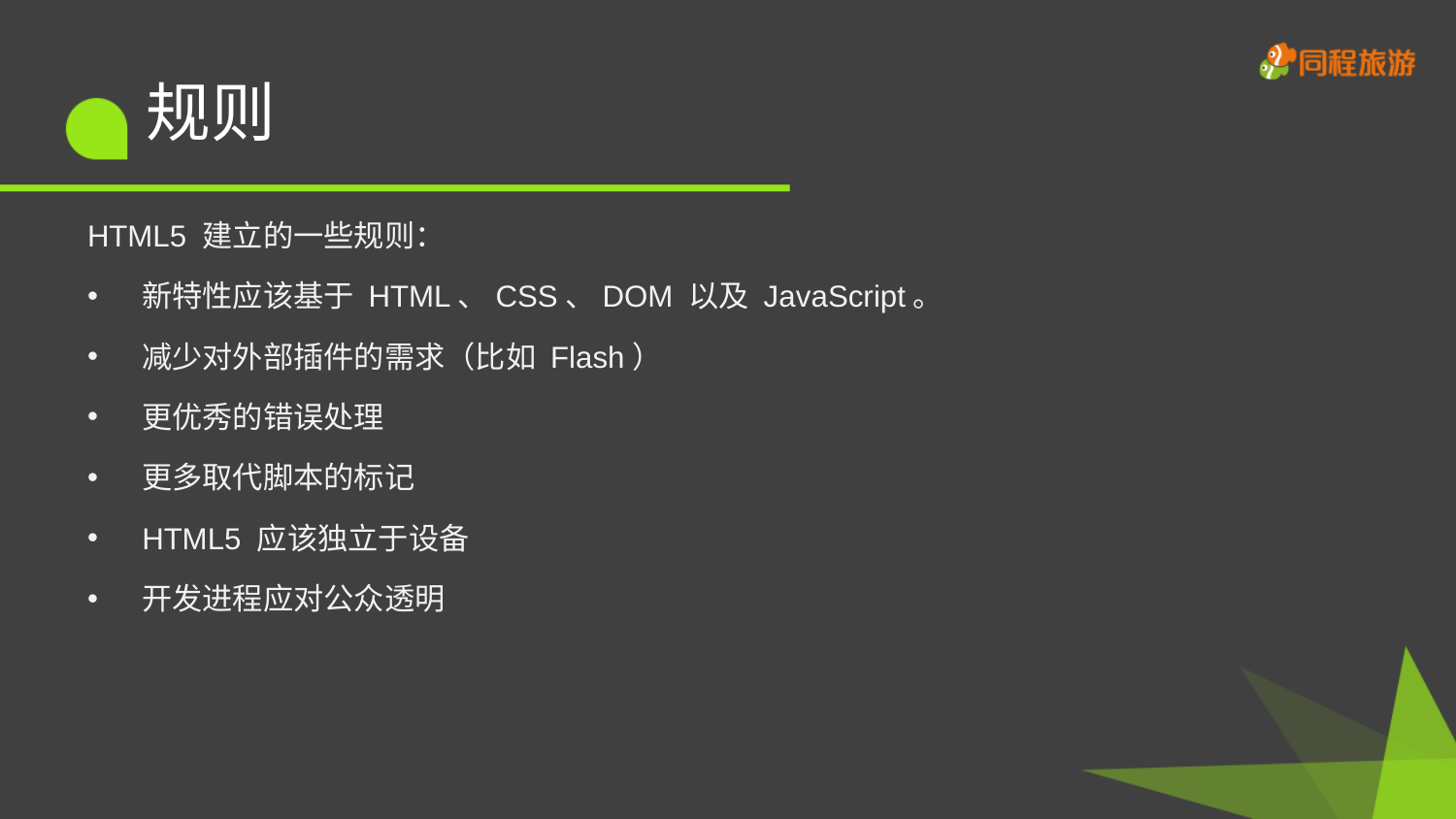

# 规则
HTML5 建立的一些规则：
新特性应该基于 HTML、CSS、DOM 以及 JavaScript。
减少对外部插件的需求（比如 Flash）
更优秀的错误处理
更多取代脚本的标记
HTML5 应该独立于设备
开发进程应对公众透明